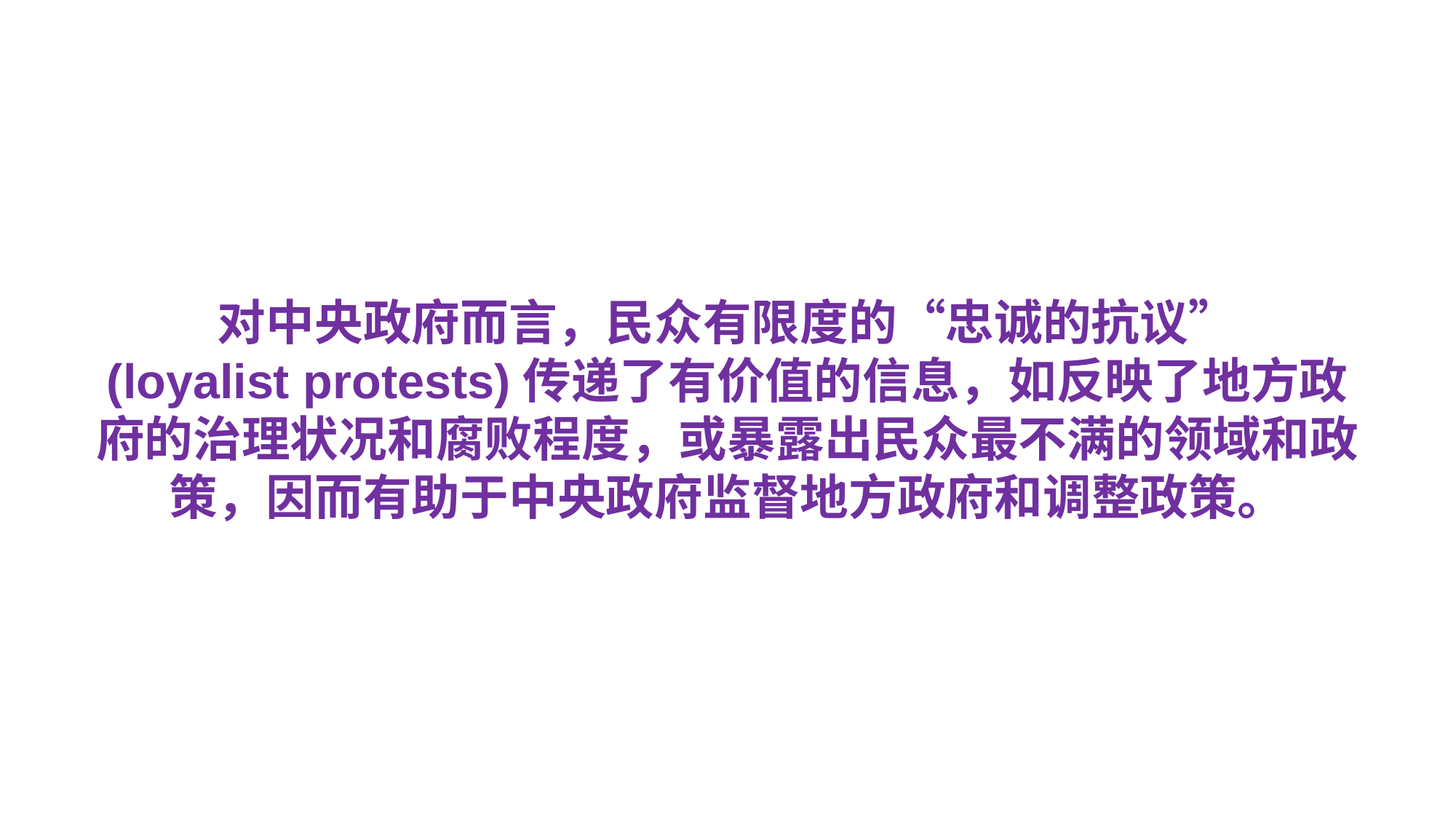

对中央政府而言，民众有限度的“忠诚的抗议”
(loyalist protests)传递了有价值的信息，如反映了地方政府的治理状况和腐败程度，或暴露出民众最不满的领域和政策，因而有助于中央政府监督地方政府和调整政策。